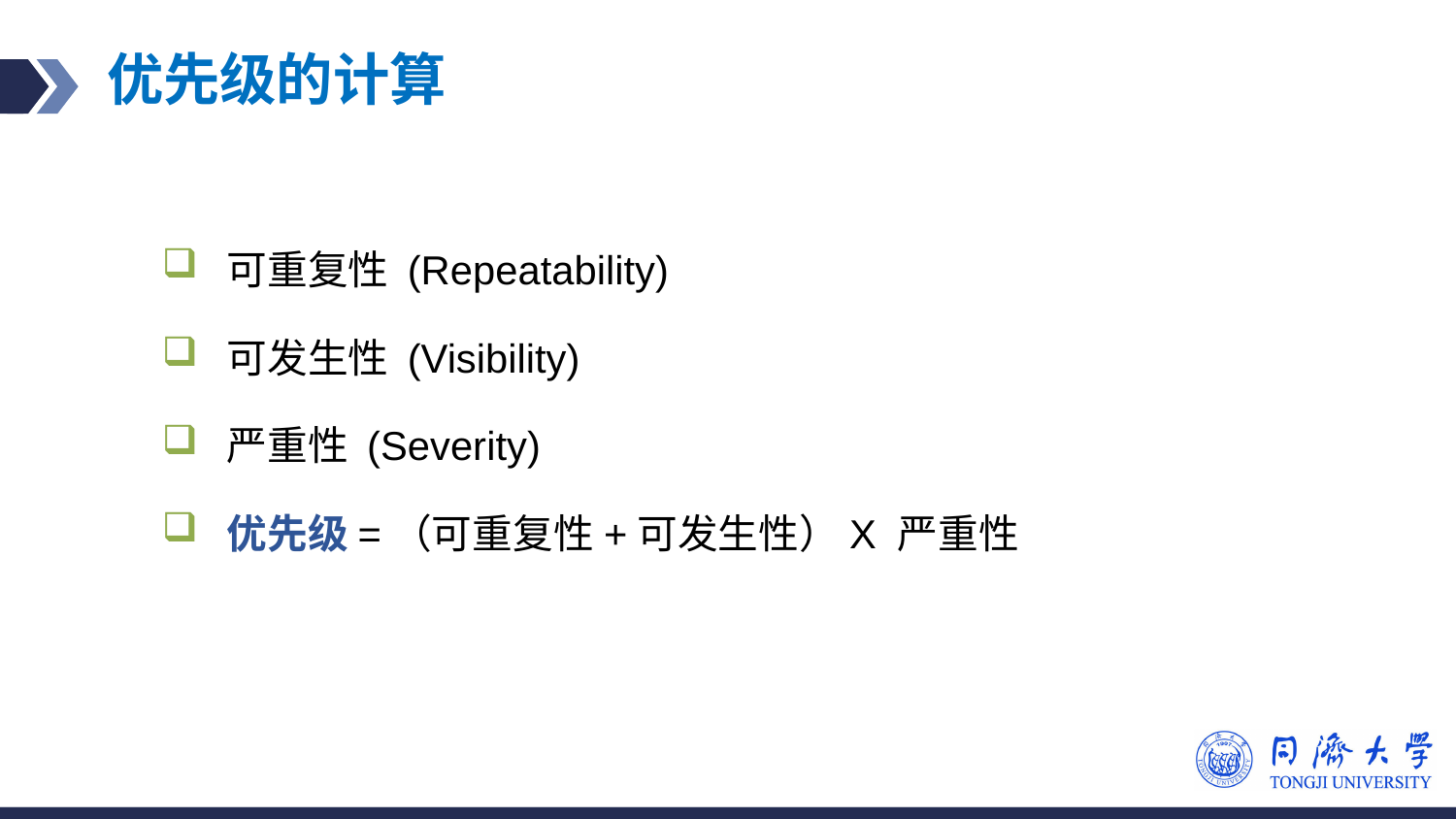

# 优先级的计算
可重复性 (Repeatability)
可发生性 (Visibility)
严重性 (Severity)
优先级=（可重复性+可发生性）X 严重性